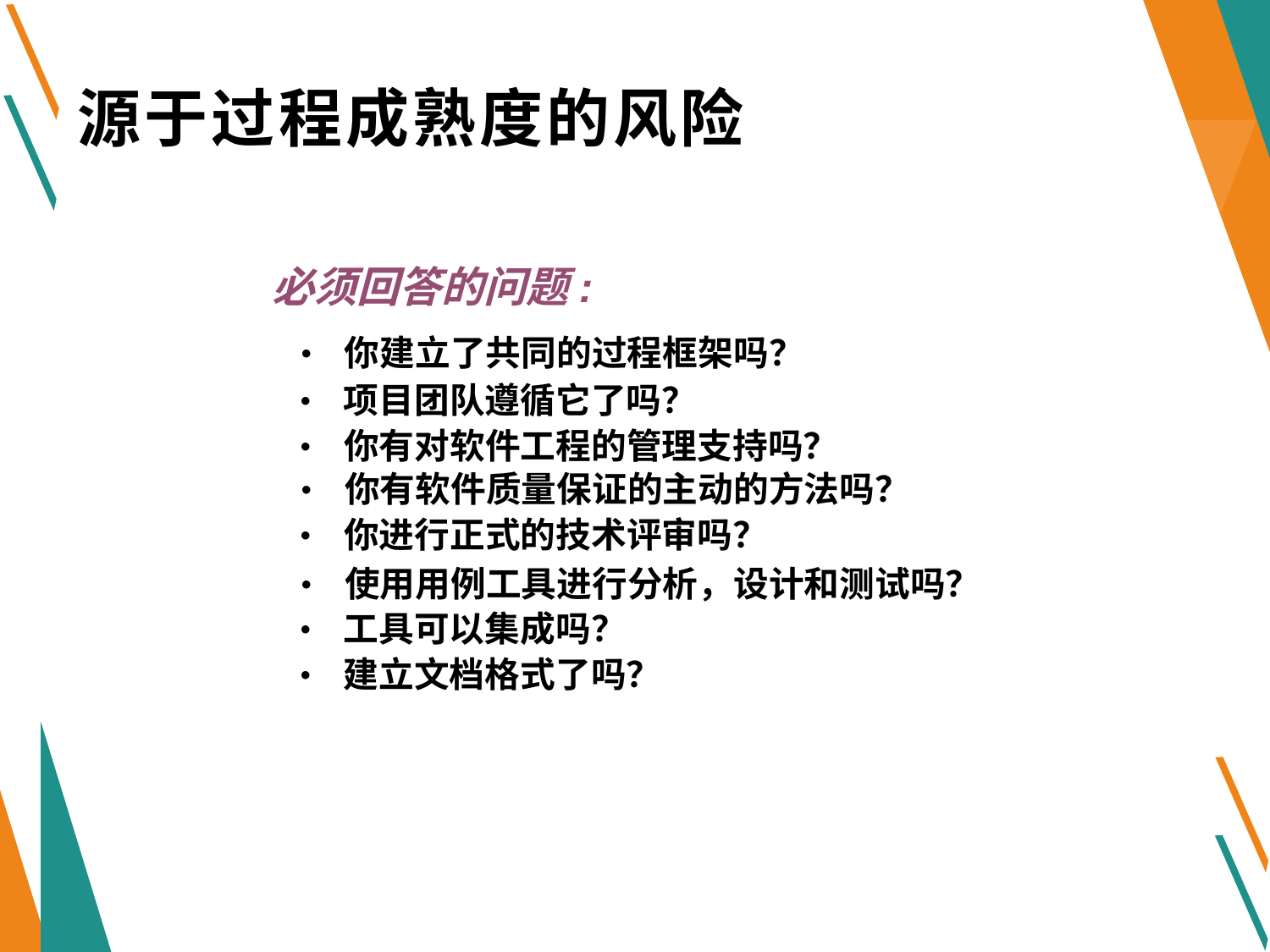

# 源于过程成熟度的风险
必须回答的问题:
•  你建立了共同的过程框架吗？
•  项目团队遵循它了吗？

•  你有对软件工程的管理支持吗？
•  你有软件质量保证的主动的方法吗？

•  你进行正式的技术评审吗？

•  使用用例工具进行分析，设计和测试吗？
•  工具可以集成吗？

•  建立文档格式了吗？
18